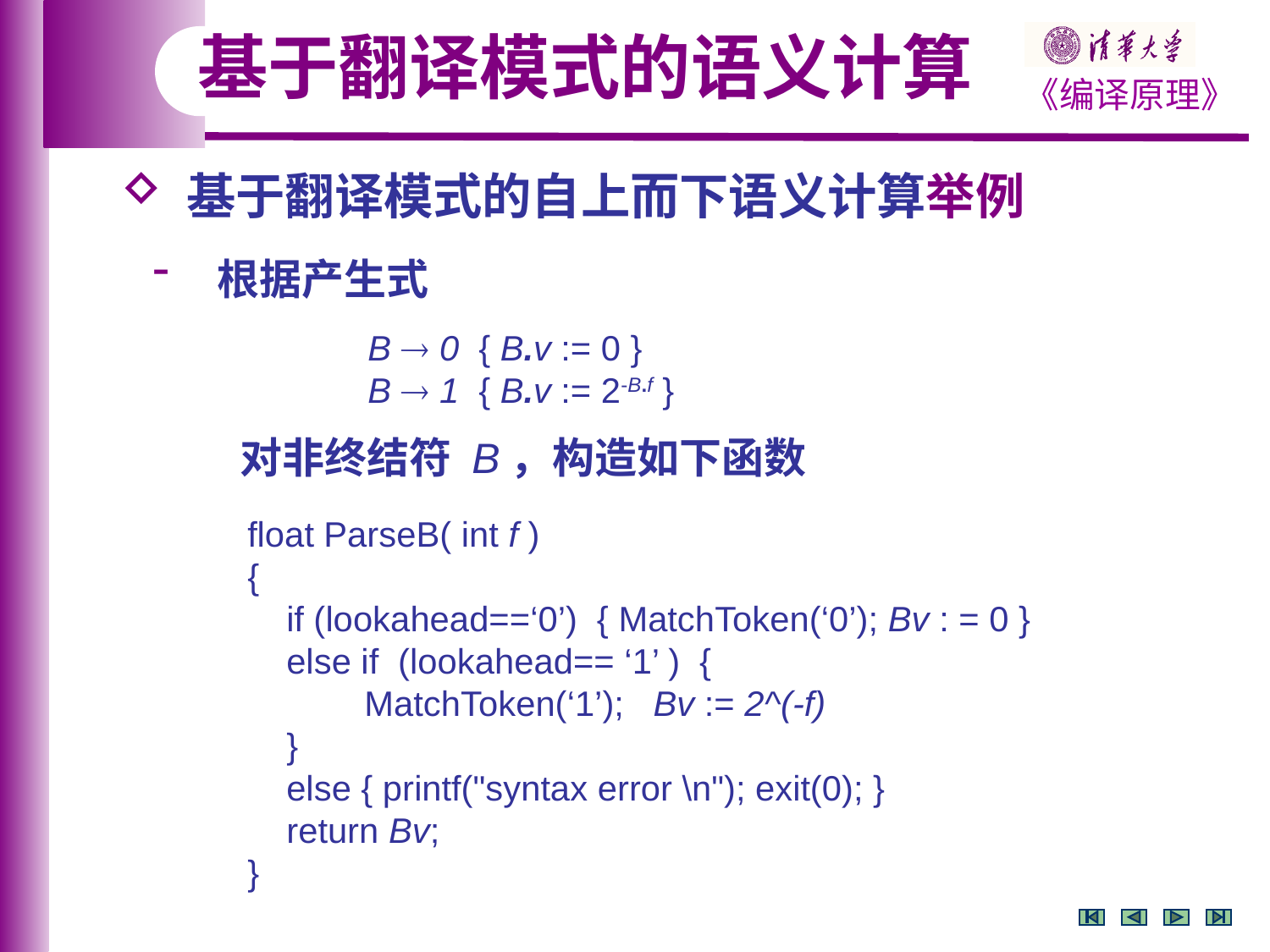

基于翻译模式的语义计算
 基于翻译模式的自上而下语义计算举例

  根据产生式

                   B → 0  { B.v := 0 }
                   B → 1  { B.v := 2-B.f }

     对非终结符 B，构造如下函数
float ParseB( int f )
{
    if (lookahead==‘0’)  { MatchToken(‘0’); Bv : = 0 }
    else if  (lookahead== ‘1’ )  {
            MatchToken(‘1’);   Bv := 2^(-f)
    }
    else { printf("syntax error \n"); exit(0); }
    return Bv;
}